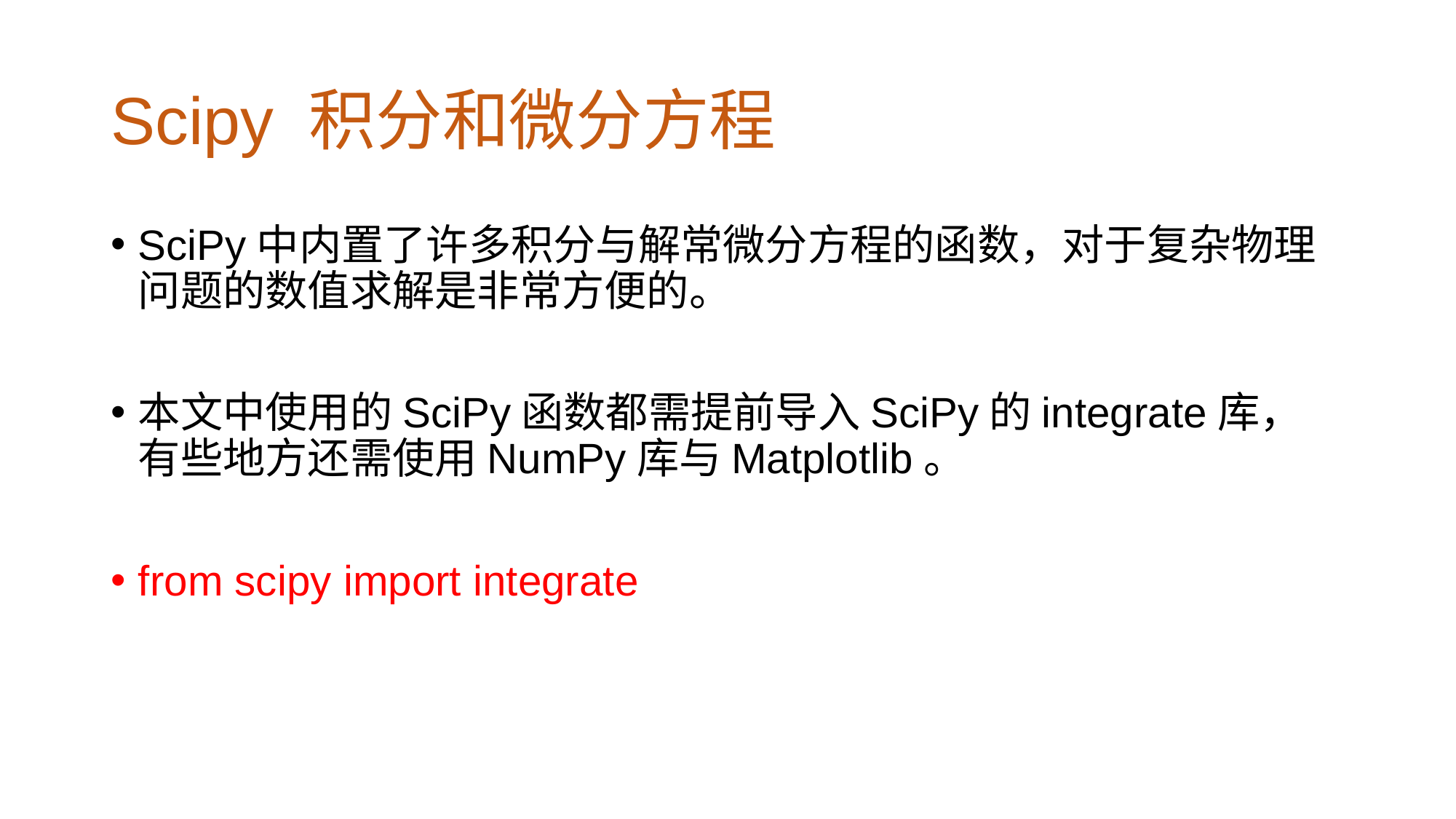

# Scipy 积分和微分方程
SciPy中内置了许多积分与解常微分方程的函数，对于复杂物理问题的数值求解是非常方便的。

本文中使用的SciPy函数都需提前导入SciPy的integrate库，有些地方还需使用NumPy库与Matplotlib。

from scipy import integrate